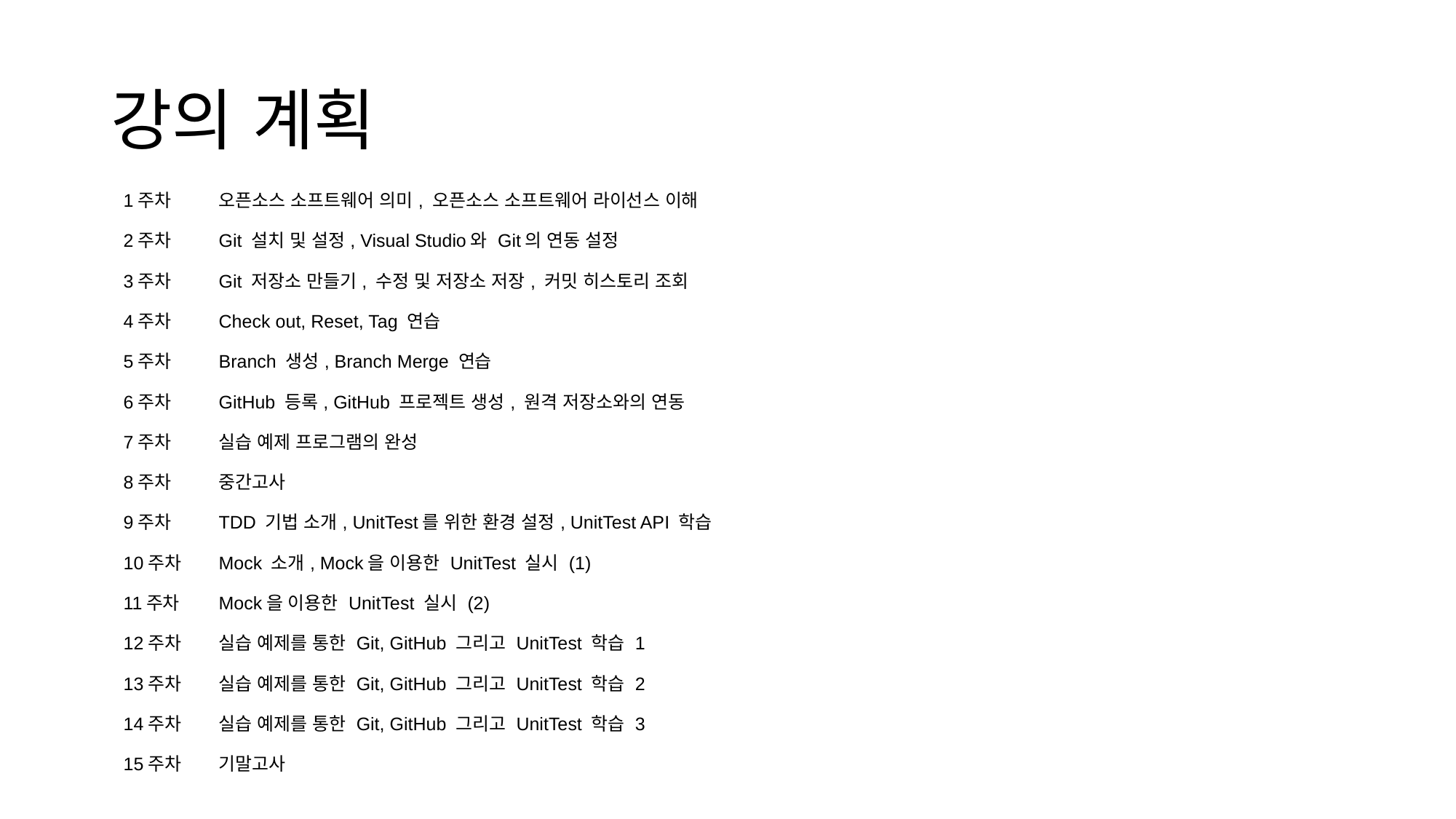

# 강의 계획
| 1주차 | 오픈소스 소프트웨어 의미, 오픈소스 소프트웨어 라이선스 이해 |
| --- | --- |
| 2주차 | Git 설치 및 설정, Visual Studio와 Git의 연동 설정 |
| 3주차 | Git 저장소 만들기, 수정 및 저장소 저장, 커밋 히스토리 조회 |
| 4주차 | Check out, Reset, Tag 연습 |
| 5주차 | Branch 생성, Branch Merge 연습 |
| 6주차 | GitHub 등록, GitHub 프로젝트 생성, 원격 저장소와의 연동 |
| 7주차 | 실습 예제 프로그램의 완성 |
| 8주차 | 중간고사 |
| 9주차 | TDD 기법 소개, UnitTest를 위한 환경 설정, UnitTest API 학습 |
| 10주차 | Mock 소개, Mock을 이용한 UnitTest 실시 (1) |
| 11주차 | Mock을 이용한 UnitTest 실시 (2) |
| 12주차 | 실습 예제를 통한 Git, GitHub 그리고 UnitTest 학습 1 |
| 13주차 | 실습 예제를 통한 Git, GitHub 그리고 UnitTest 학습 2 |
| 14주차 | 실습 예제를 통한 Git, GitHub 그리고 UnitTest 학습 3 |
| 15주차 | 기말고사 |